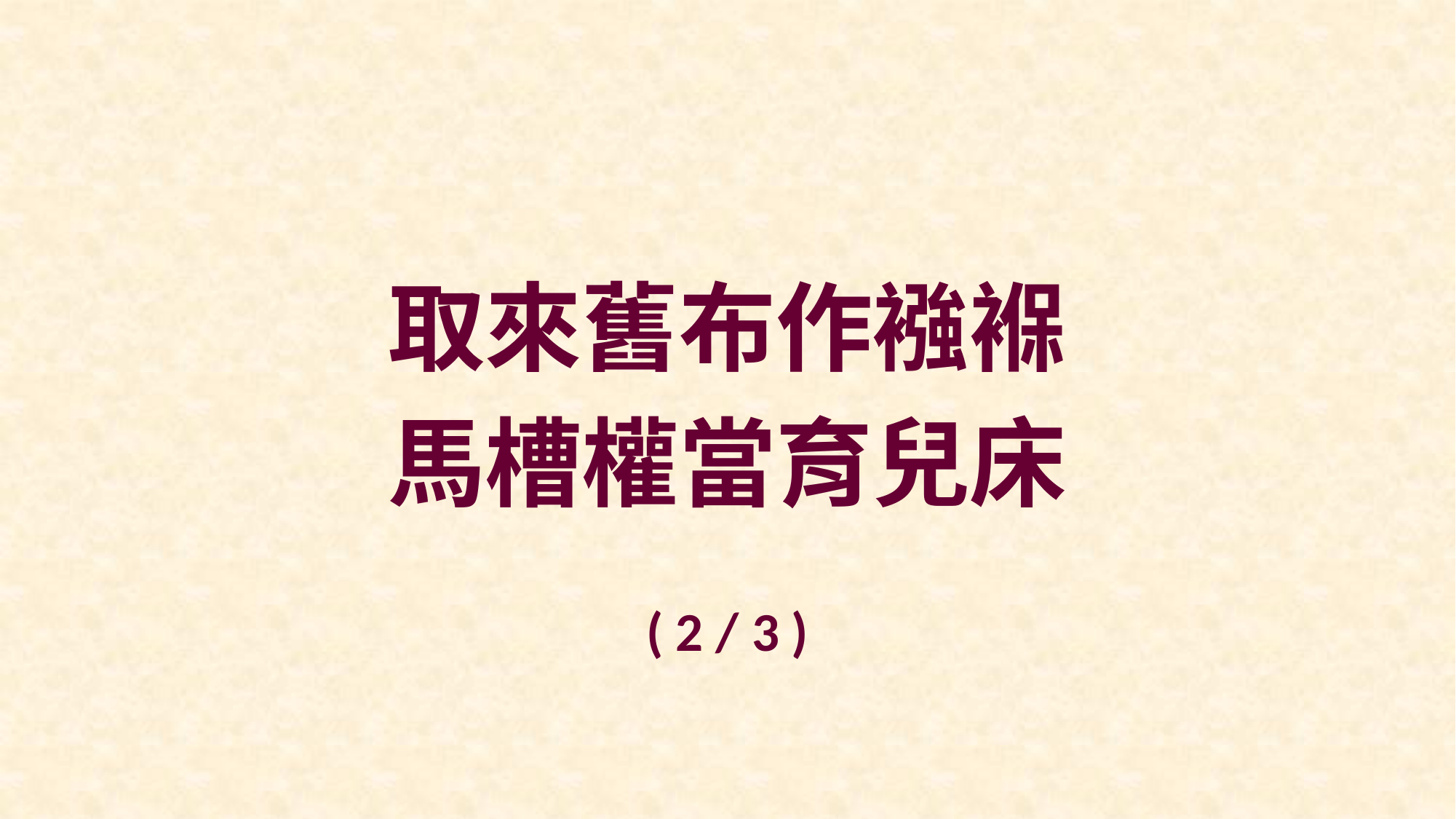

取來舊布作襁褓
馬槽權當育兒床
( 2 / 3 )